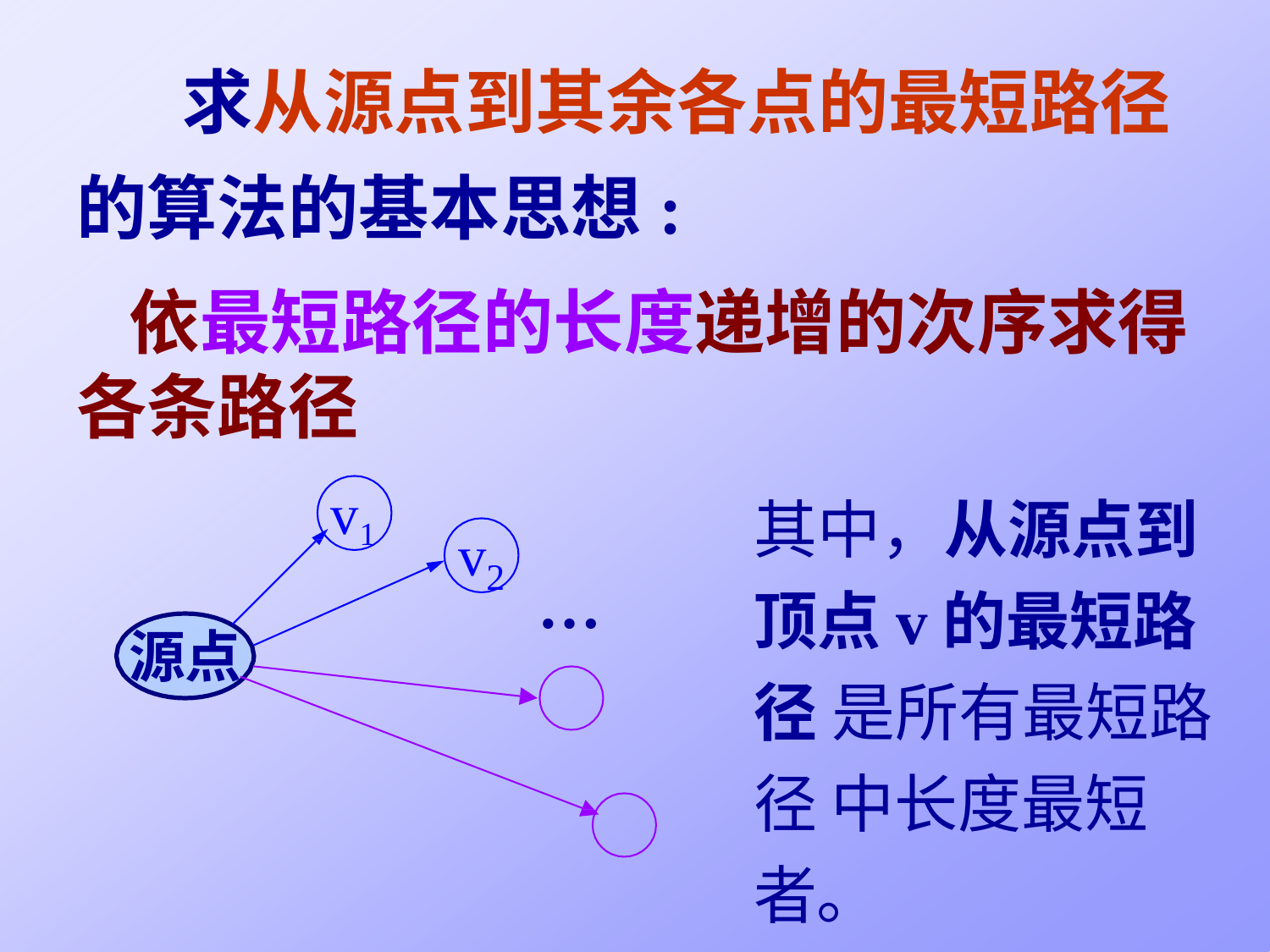

# 求从源点到其余各点的最短路径 的算法的基本思想:
依最短路径的长度递增的次序求得 各条路径
其中，从源点到 顶点v的最短路径 是所有最短路径 中长度最短者。
v1

v

2

…

源点